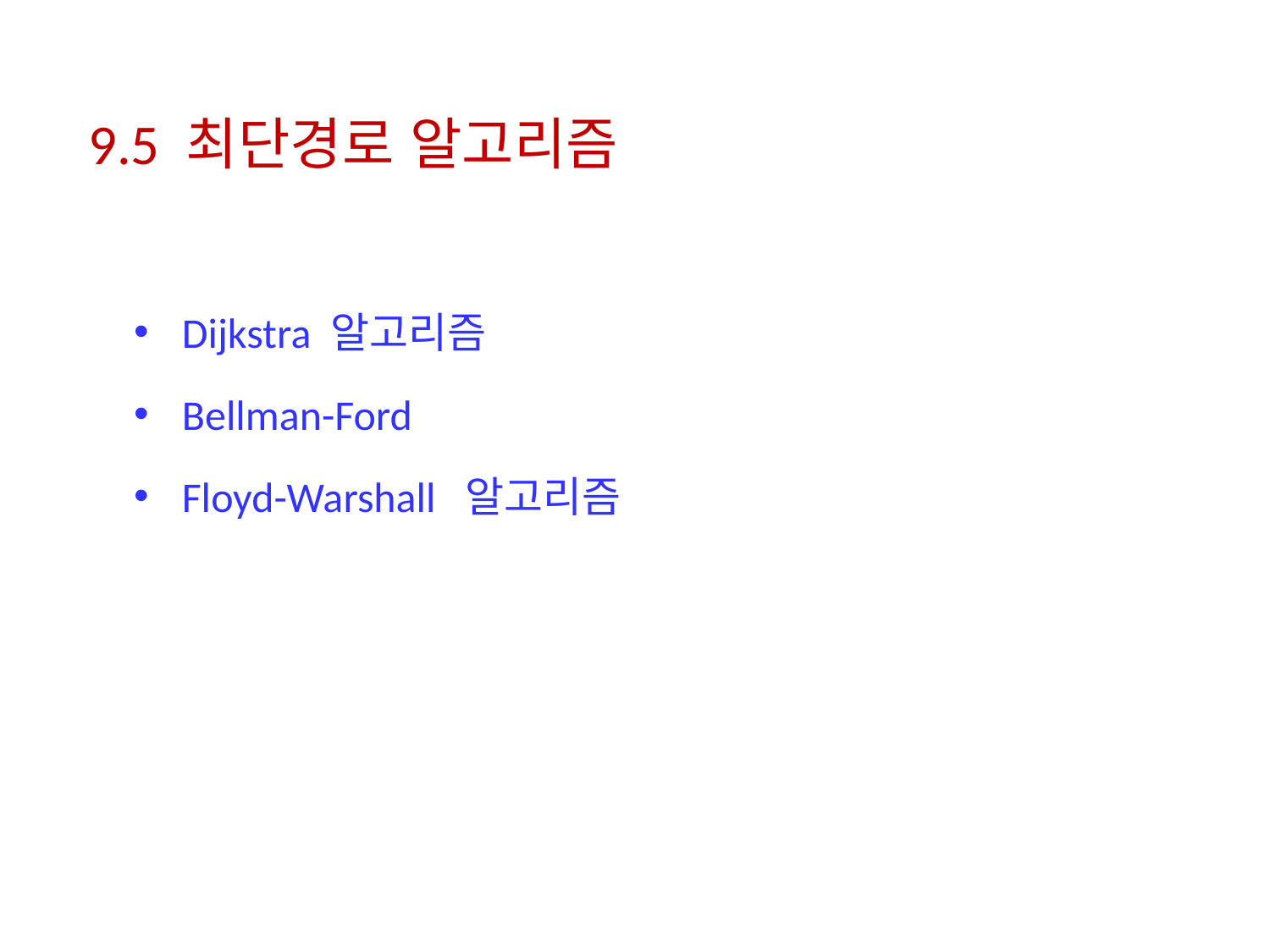

# 9.5 최단경로 알고리즘
Dijkstra 알고리즘
Bellman-Ford
Floyd-Warshall  알고리즘